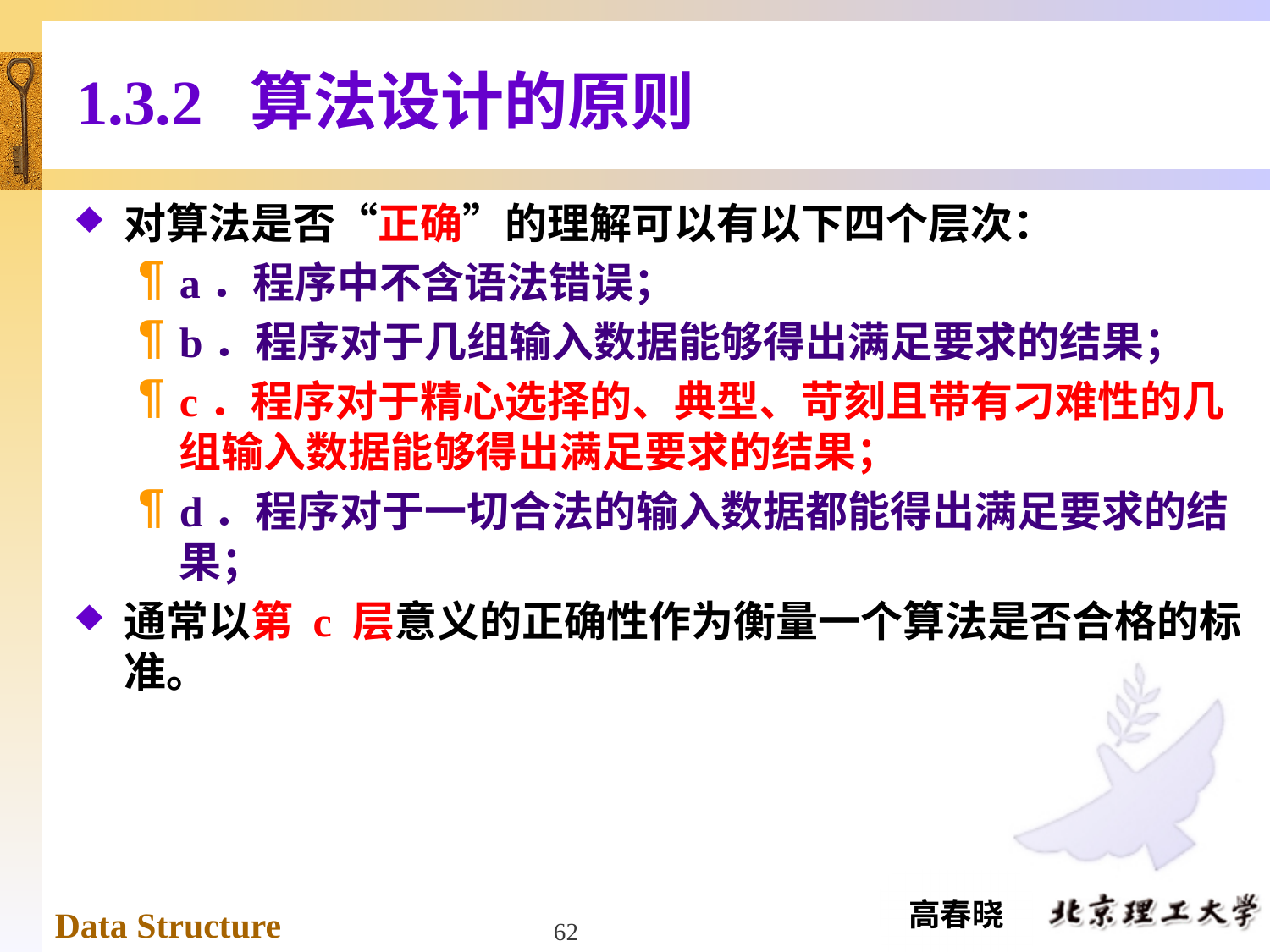

# 1.3.2  算法设计的原则
对算法是否“正确”的理解可以有以下四个层次：
a．程序中不含语法错误；
b．程序对于几组输入数据能够得出满足要求的结果；
c．程序对于精心选择的、典型、苛刻且带有刁难性的几组输入数据能够得出满足要求的结果；
d．程序对于一切合法的输入数据都能得出满足要求的结果；
通常以第 c 层意义的正确性作为衡量一个算法是否合格的标准。

62